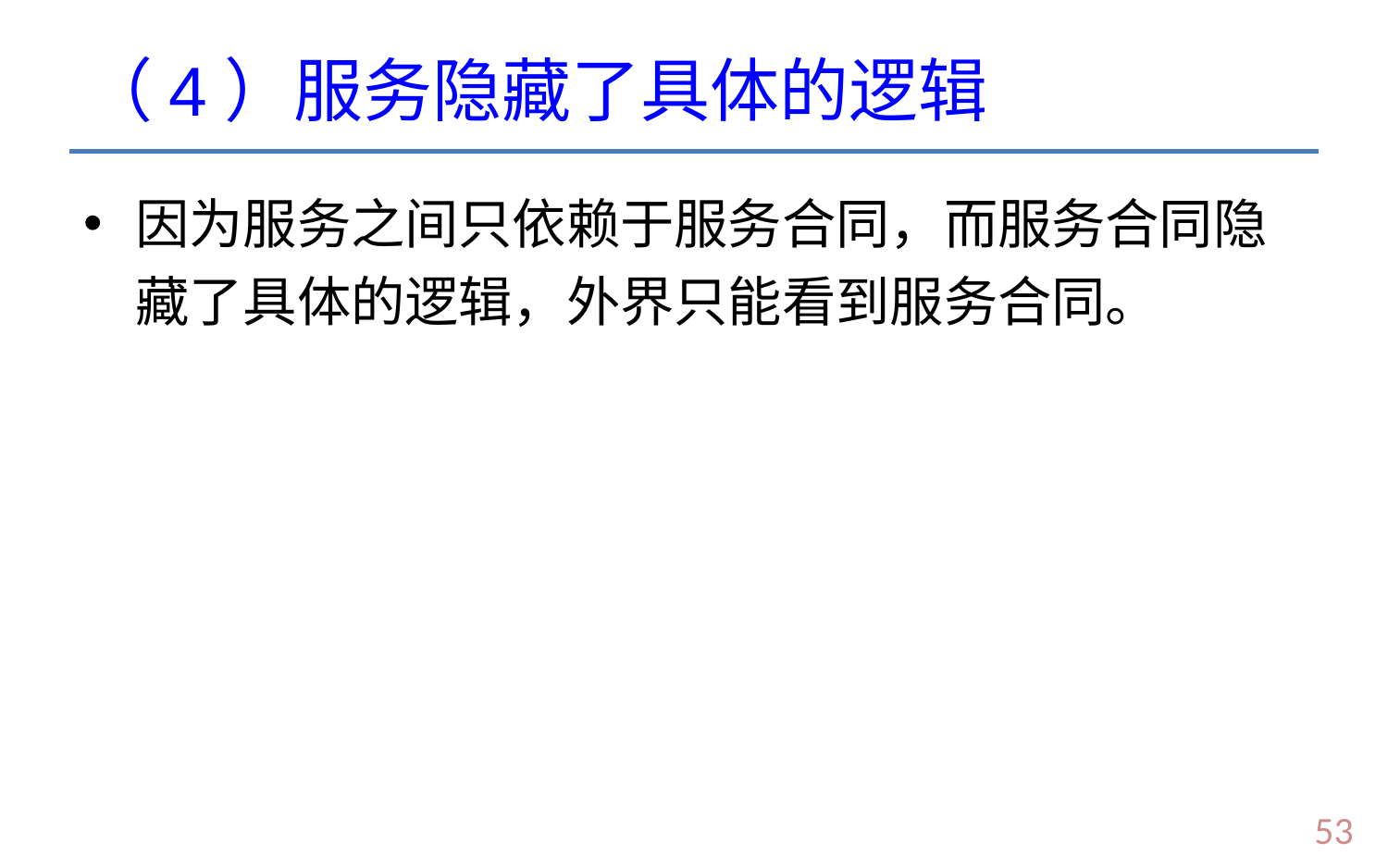

# （4）服务隐藏了具体的逻辑
因为服务之间只依赖于服务合同，而服务合同隐藏了具体的逻辑，外界只能看到服务合同。
53